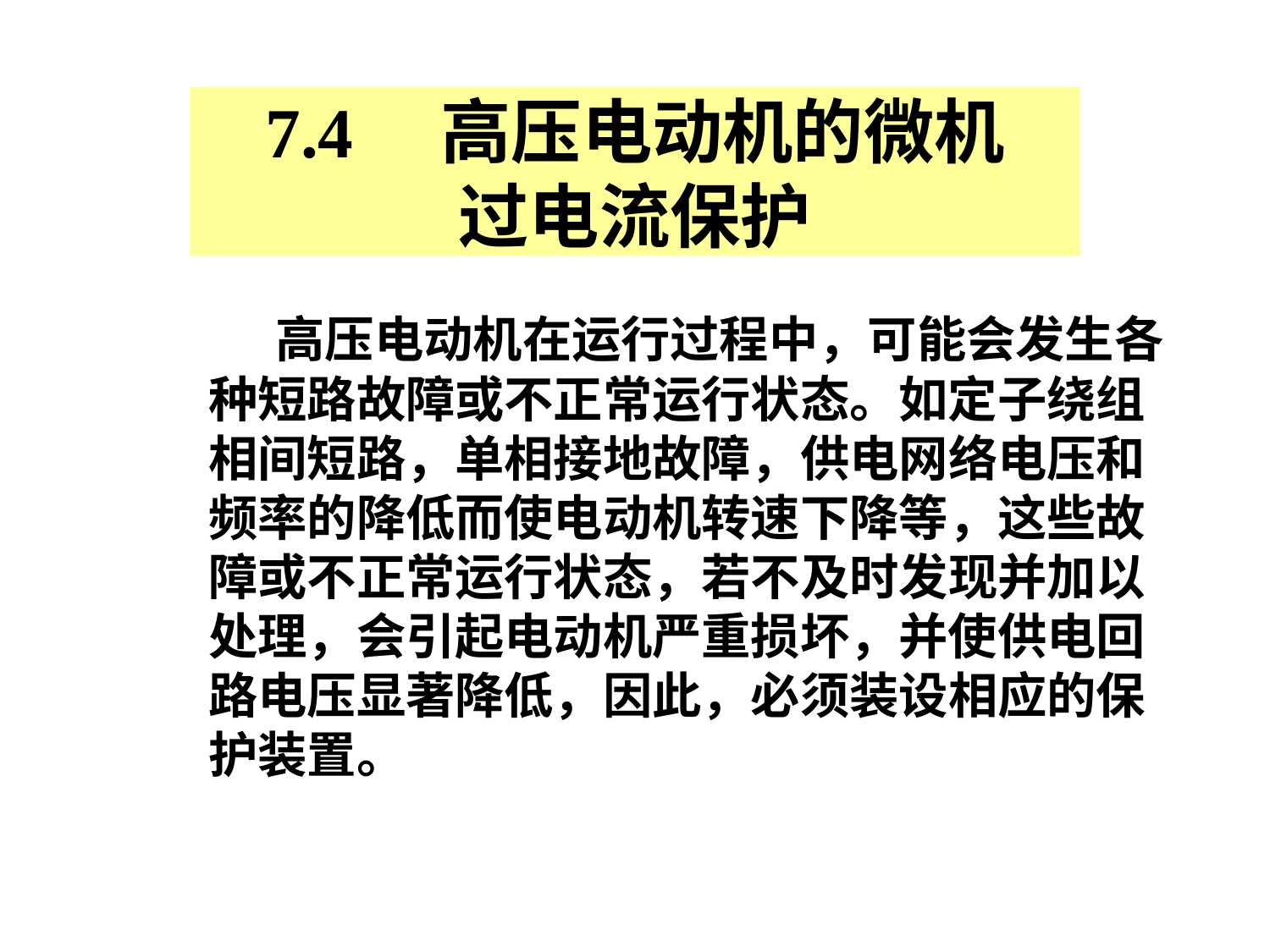

7.4    高压电动机的微机
过电流保护
        高压电动机在运行过程中，可能会发生各种短路故障或不正常运行状态。如定子绕组相间短路，单相接地故障，供电网络电压和频率的降低而使电动机转速下降等，这些故障或不正常运行状态，若不及时发现并加以处理，会引起电动机严重损坏，并使供电回路电压显著降低，因此，必须装设相应的保护装置。